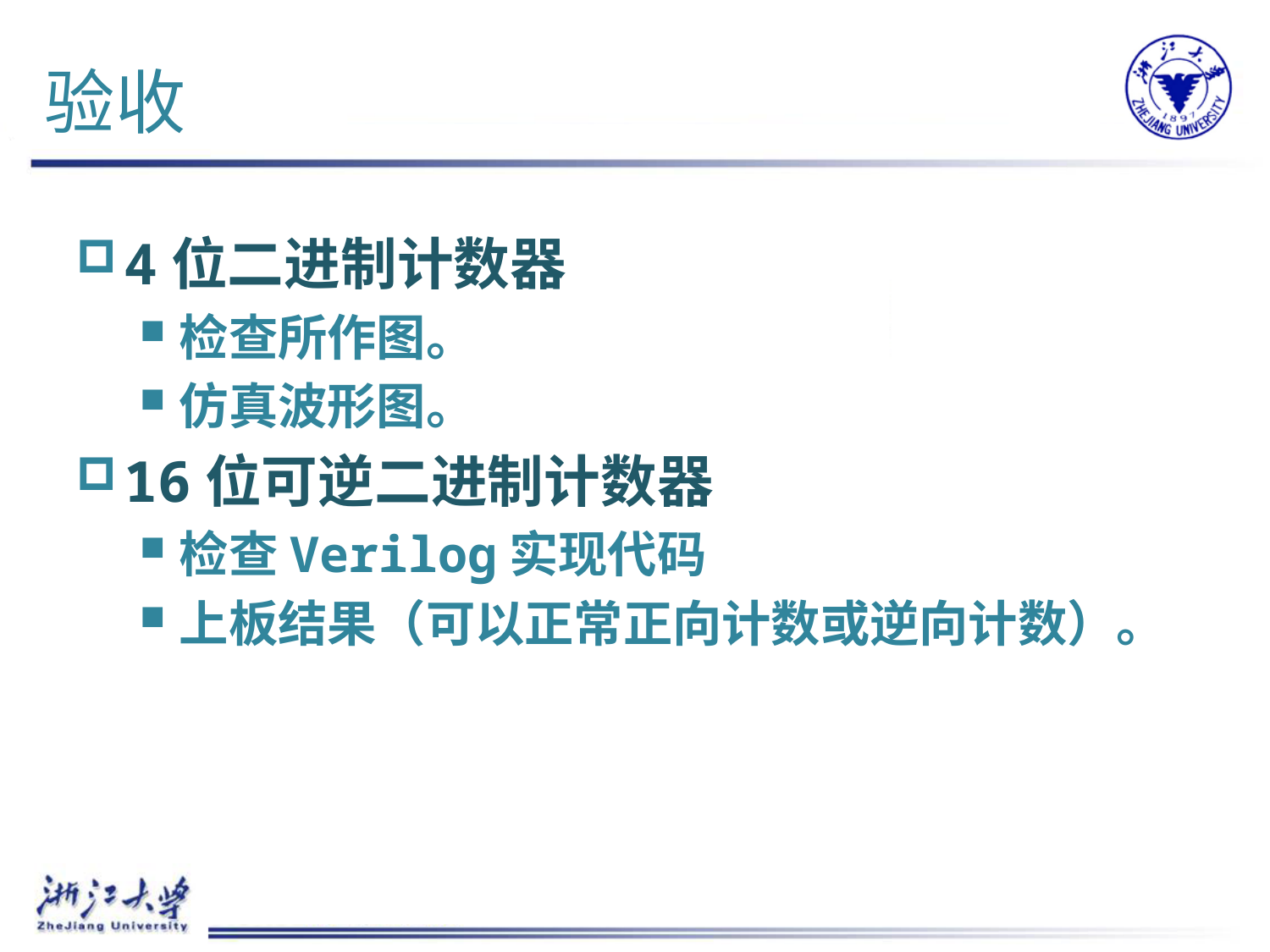

# 验收
4位二进制计数器
检查所作图。
仿真波形图。
16位可逆二进制计数器
检查Verilog实现代码
上板结果（可以正常正向计数或逆向计数）。